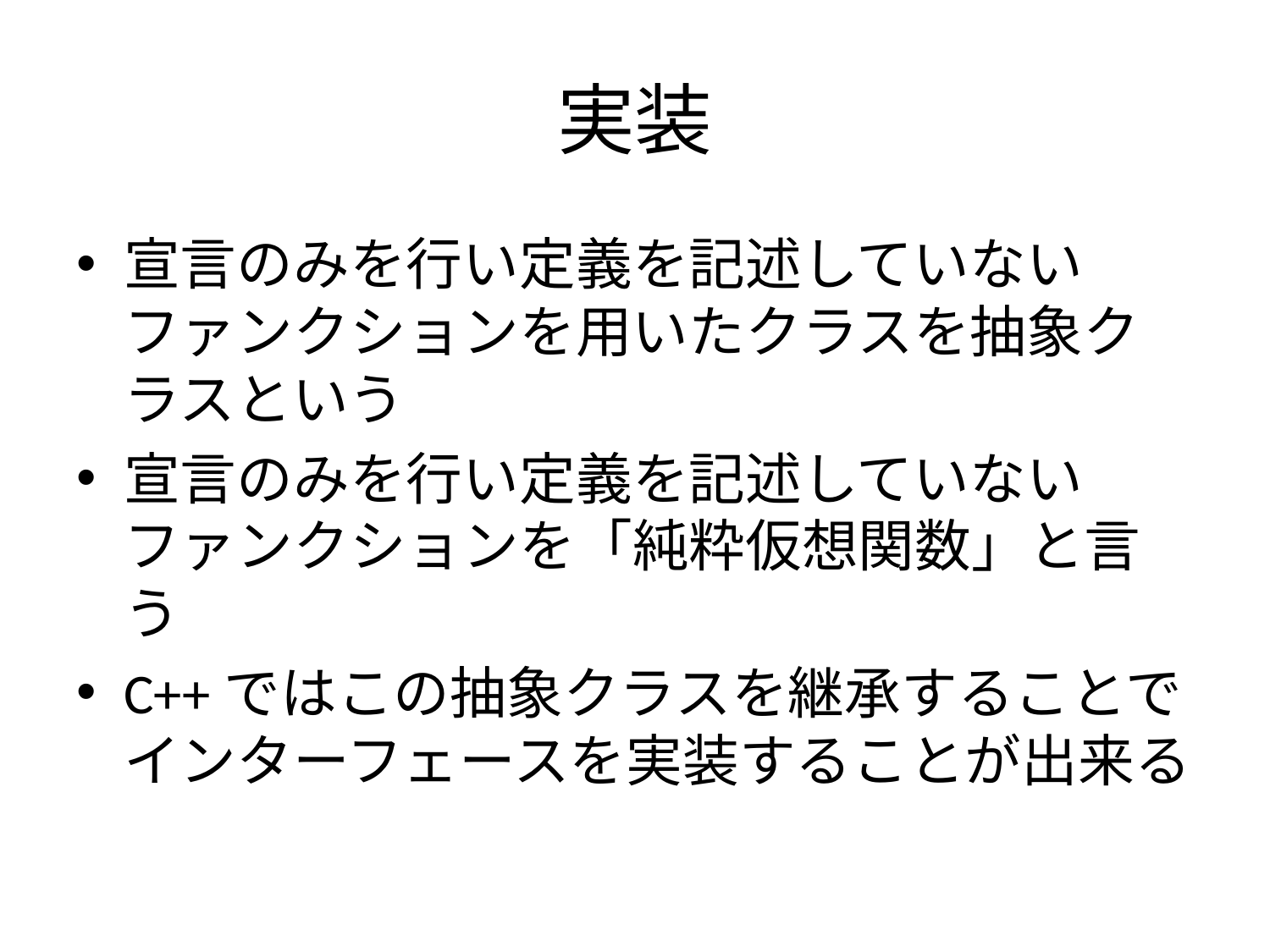

# 実装
宣言のみを行い定義を記述していないファンクションを用いたクラスを抽象クラスという
宣言のみを行い定義を記述していないファンクションを「純粋仮想関数」と言う
C++ではこの抽象クラスを継承することでインターフェースを実装することが出来る